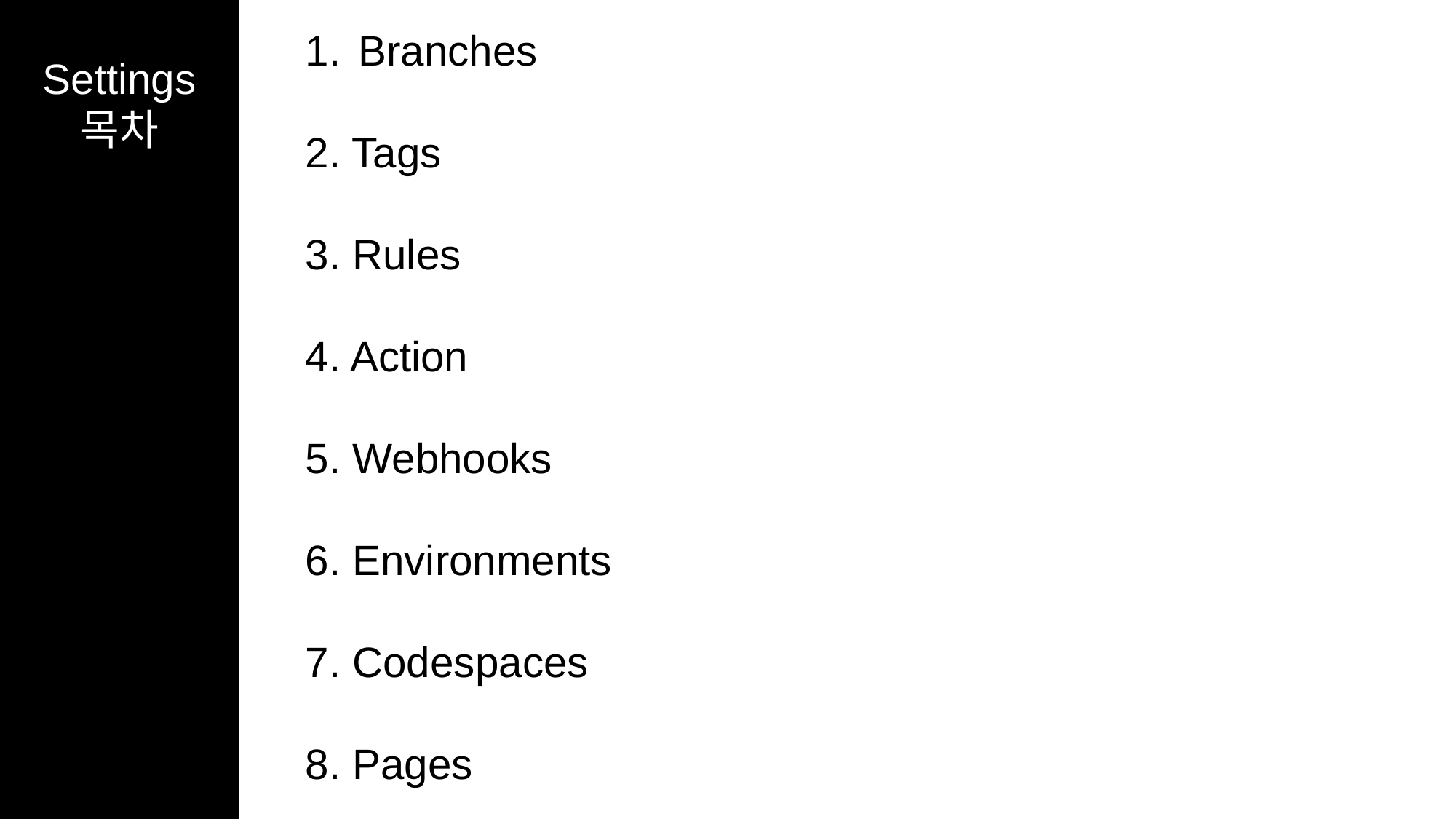

Branches

2. Tags

3. Rules

4. Action

5. Webhooks

6. Environments

7. Codespaces

8. Pages
Settings
목차